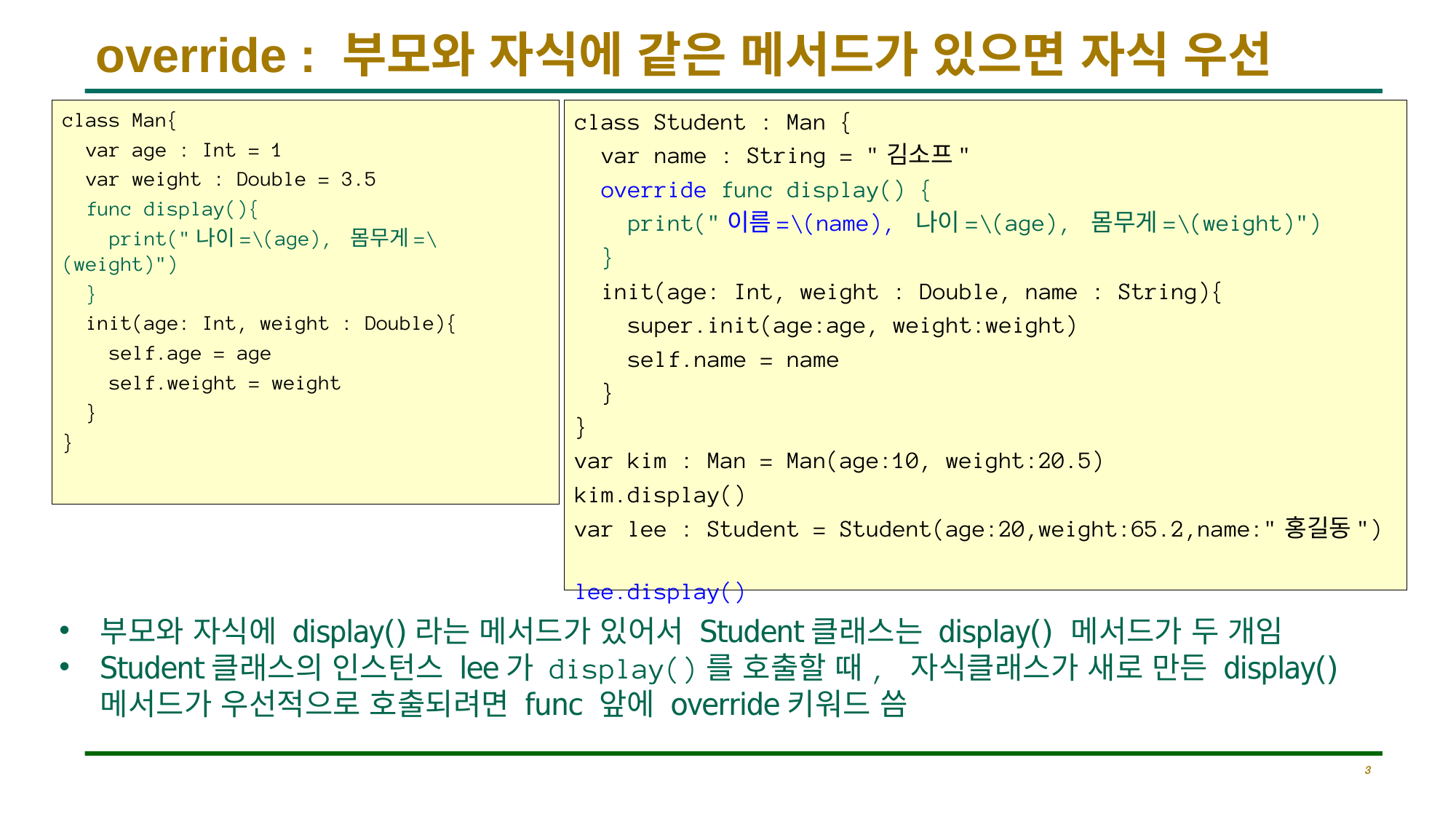

# override : 부모와 자식에 같은 메서드가 있으면 자식 우선
class Student : Man {
  var name : String = "김소프"
  override func display() {
    print("이름=\(name), 나이=\(age), 몸무게=\(weight)")
  }
  init(age: Int, weight : Double, name : String){
    super.init(age:age, weight:weight)
    self.name = name
  }
}
var kim : Man = Man(age:10, weight:20.5)
kim.display()
var lee : Student = Student(age:20,weight:65.2,name:"홍길동")
lee.display()
class Man{
  var age : Int = 1
  var weight : Double = 3.5
  func display(){
    print("나이=\(age), 몸무게=\(weight)")
  }
  init(age: Int, weight : Double){
    self.age = age
    self.weight = weight
  }
}
부모와 자식에 display()라는 메서드가 있어서 Student클래스는 display() 메서드가 두 개임
Student클래스의 인스턴스 lee가 display()를 호출할 때, 자식클래스가 새로 만든 display() 메서드가 우선적으로 호출되려면 func 앞에 override키워드 씀